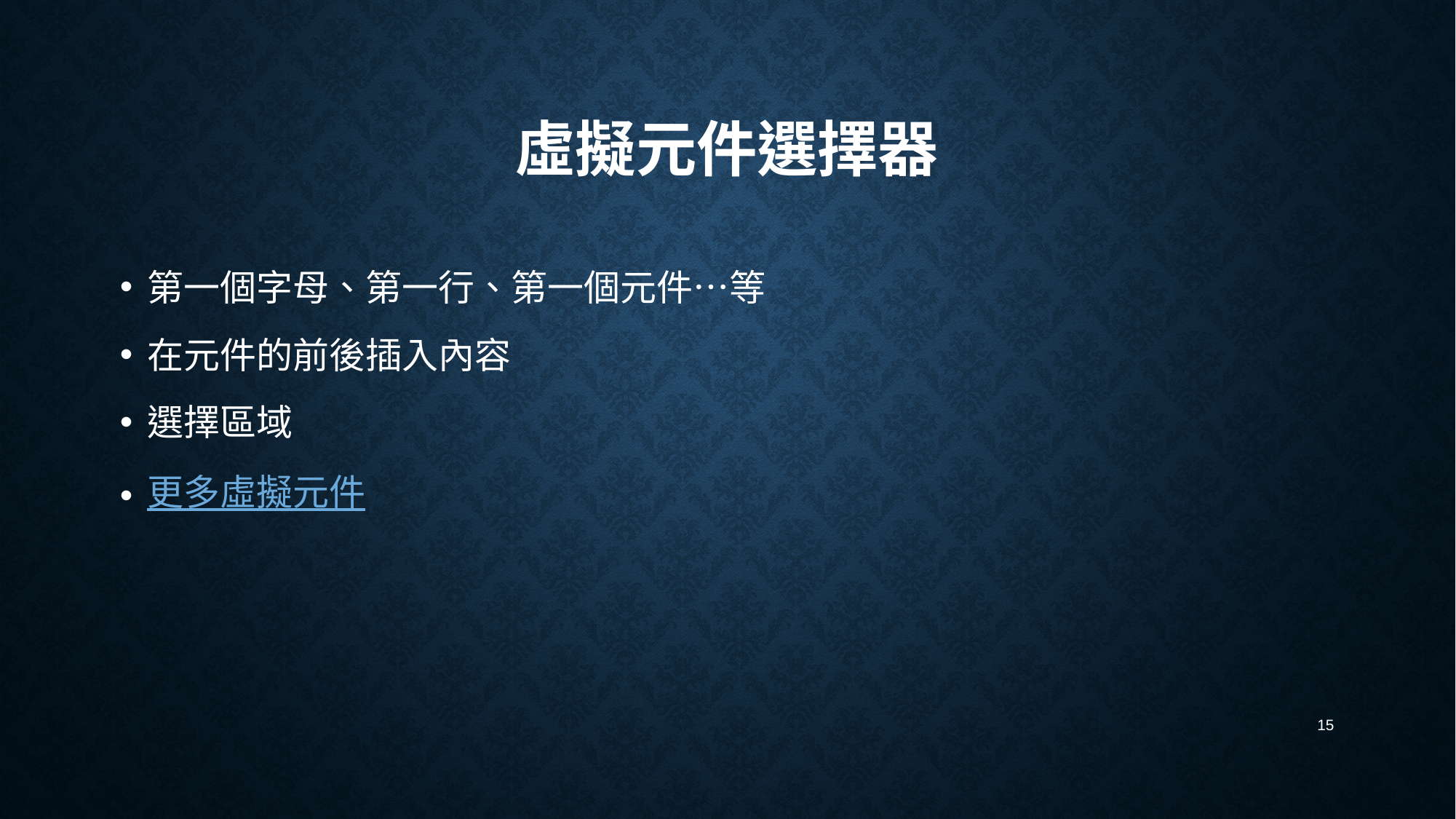

# 虛擬元件選擇器
第一個字母、第一行、第一個元件…等
在元件的前後插入內容
選擇區域
更多虛擬元件
15